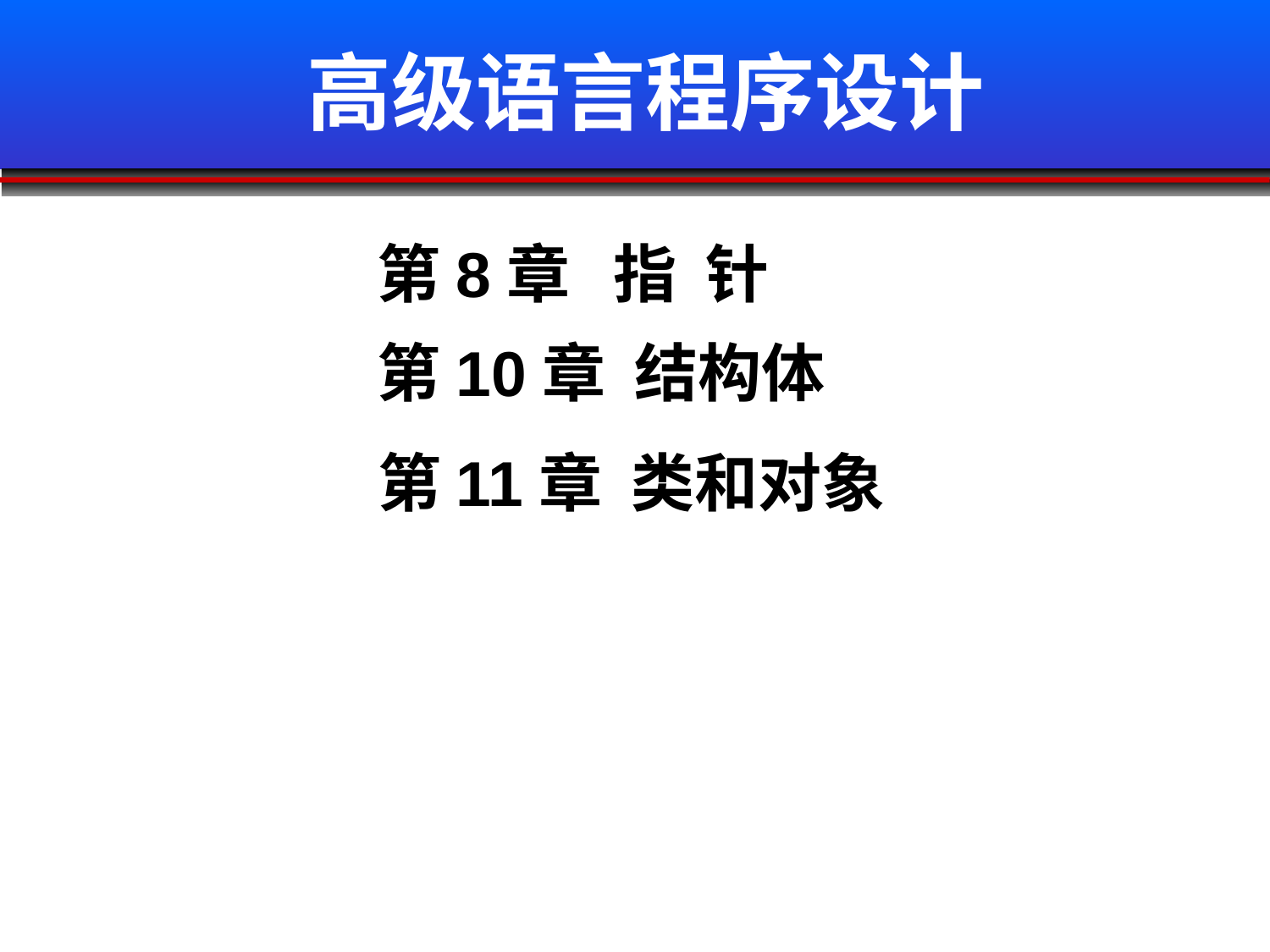

# 高级语言程序设计
第8章   指  针
第10章  结构体
第11章  类和对象